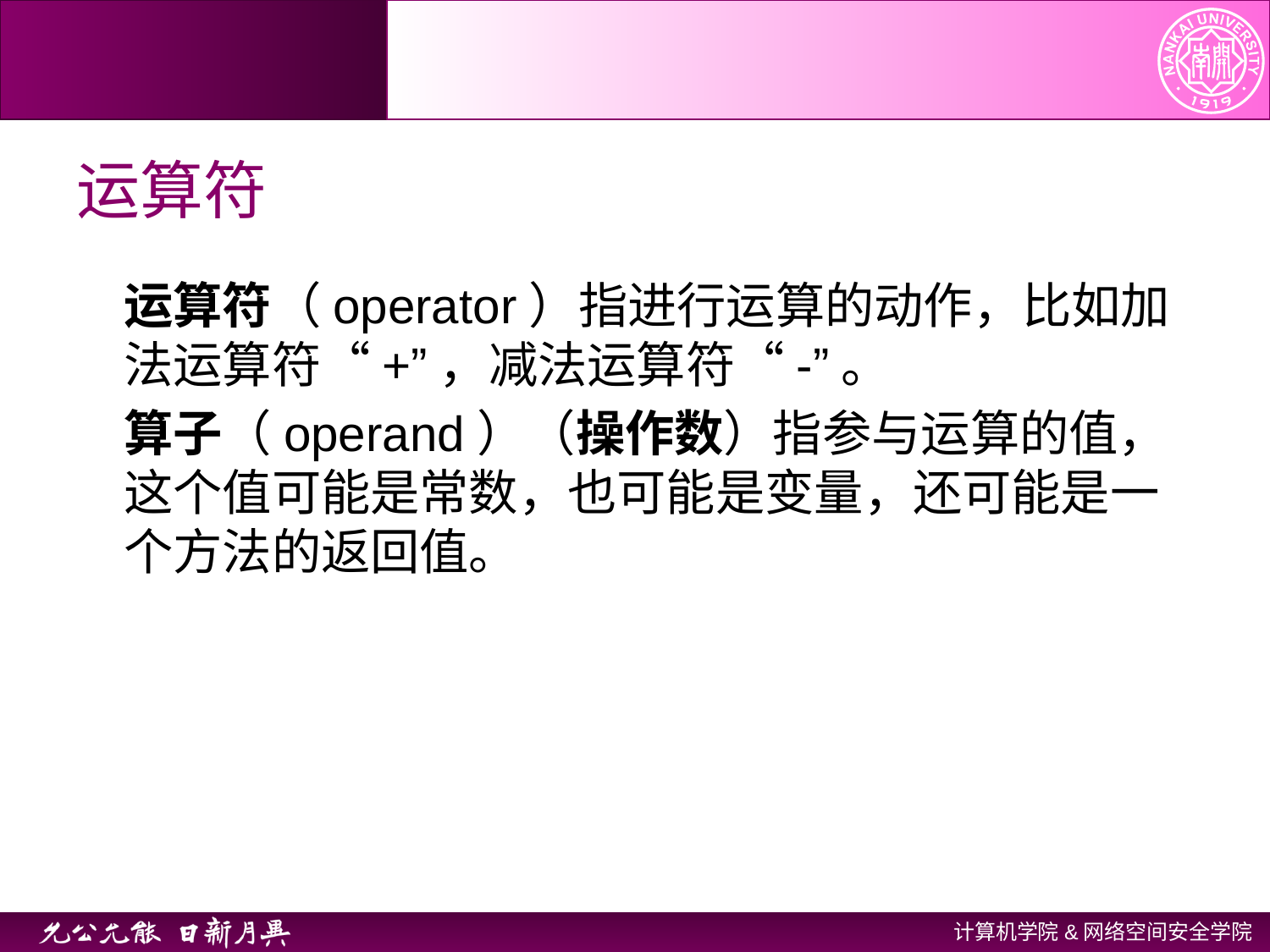

# 运算符
运算符（operator）指进行运算的动作，比如加法运算符“+”，减法运算符“-”。
算子（operand）（操作数）指参与运算的值，这个值可能是常数，也可能是变量，还可能是一个方法的返回值。